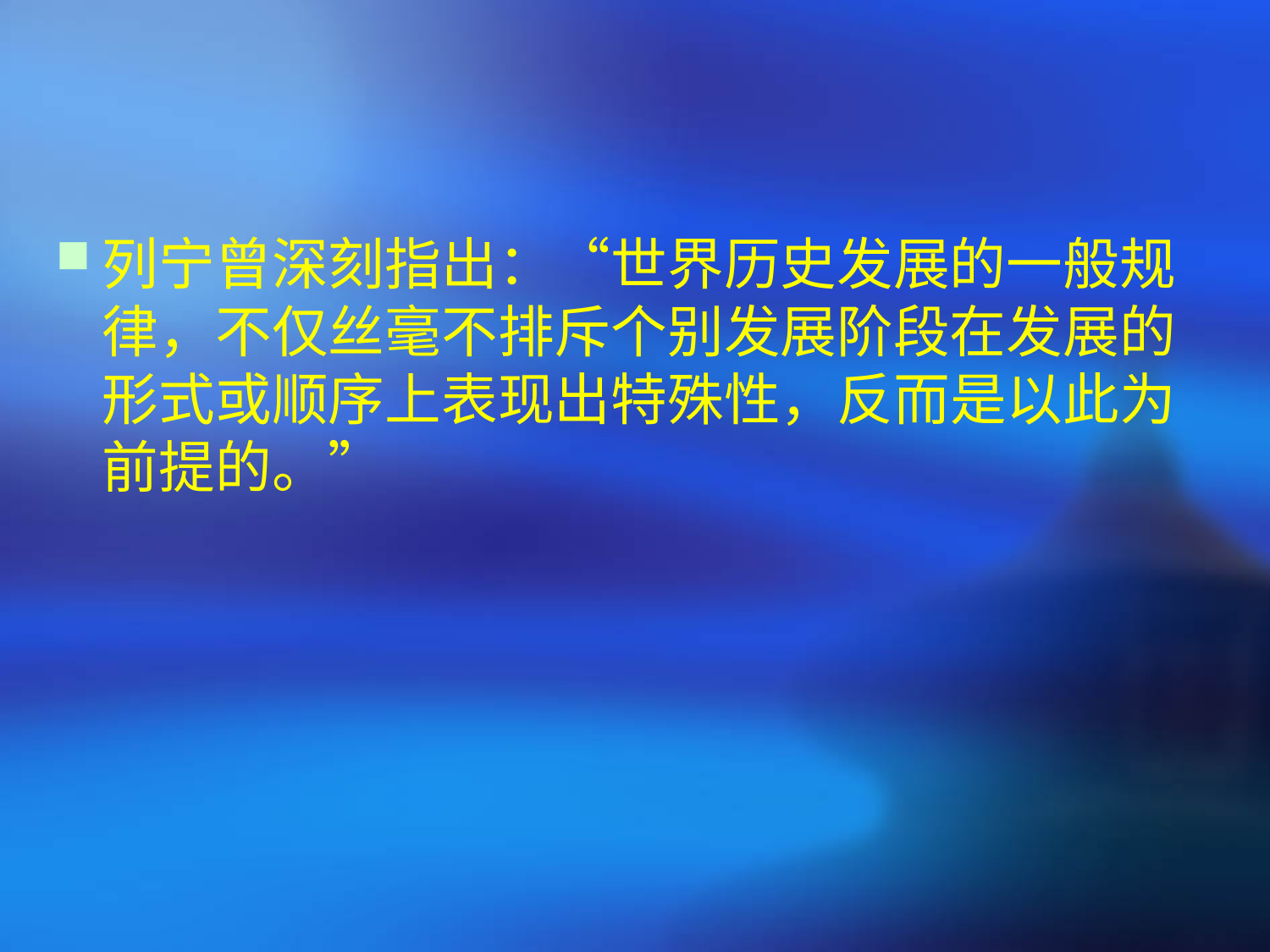

列宁曾深刻指出：“世界历史发展的一般规律，不仅丝毫不排斥个别发展阶段在发展的形式或顺序上表现出特殊性，反而是以此为前提的。”